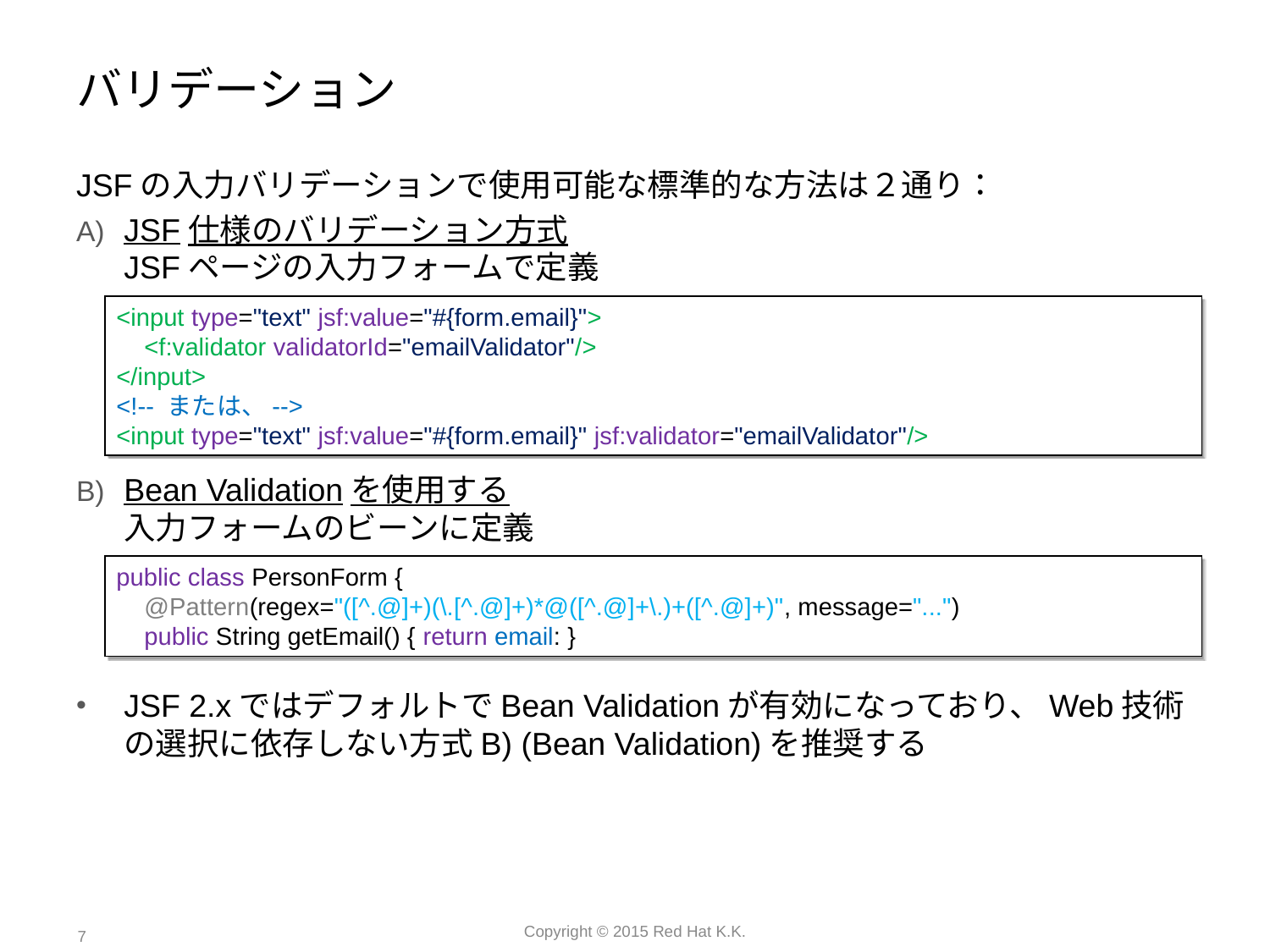

# バリデーション
JSFの入力バリデーションで使用可能な標準的な方法は２通り：
JSF仕様のバリデーション方式
JSFページの入力フォームで定義

Bean Validationを使用する
入力フォームのビーンに定義

JSF 2.xではデフォルトでBean Validationが有効になっており、Web技術の選択に依存しない方式B) (Bean Validation)を推奨する
<input type="text" jsf:value="#{form.email}">
    <f:validator validatorId="emailValidator"/>
</input>
<!-- または、-->
<input type="text" jsf:value="#{form.email}" jsf:validator="emailValidator"/>
public class PersonForm {
    @Pattern(regex="([^.@]+)(\.[^.@]+)*@([^.@]+\.)+([^.@]+)", message="...")
    public String getEmail() { return email: }
7
Copyright © 2015 Red Hat K.K.